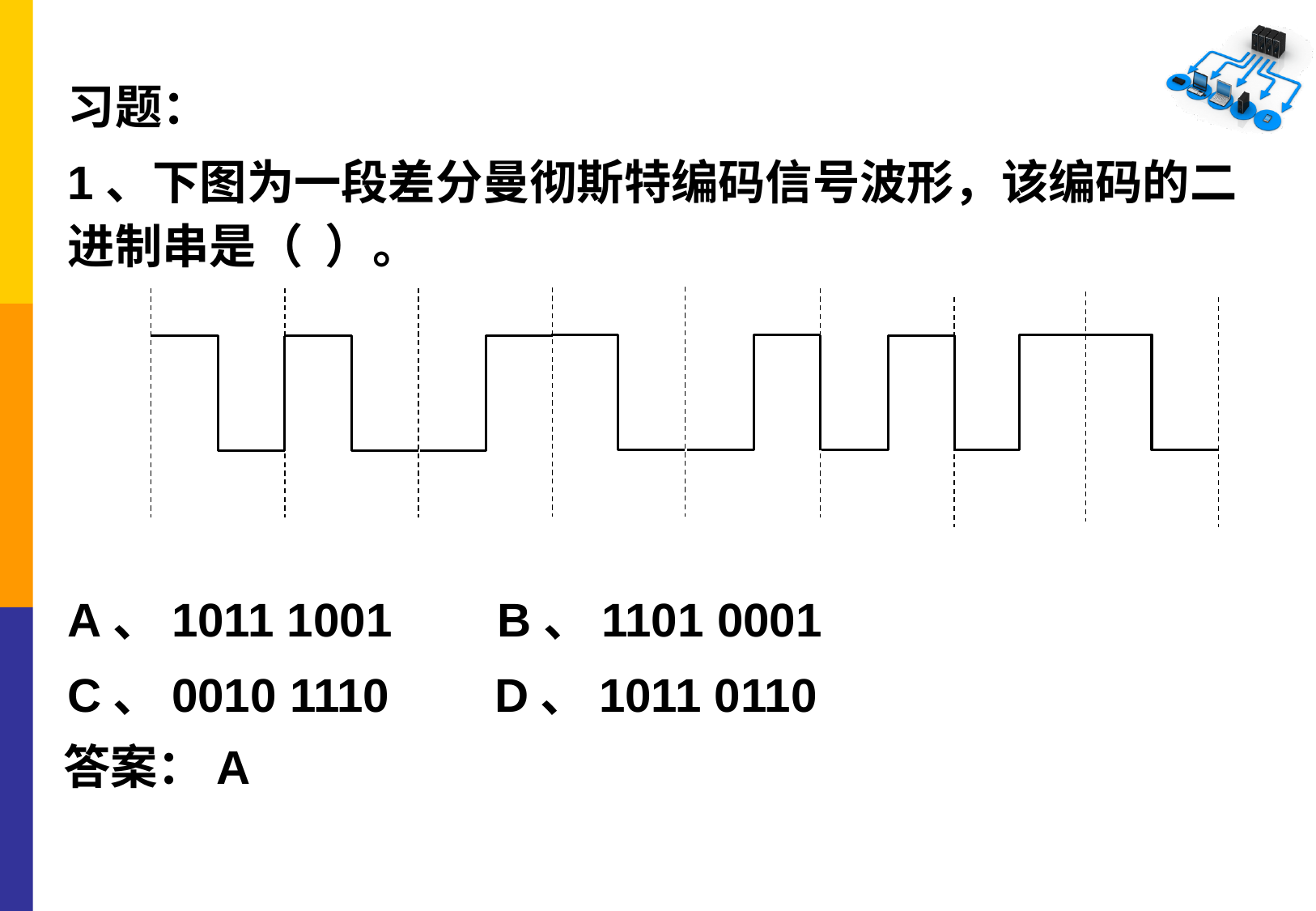

习题：
1、下图为一段差分曼彻斯特编码信号波形，该编码的二进制串是（  ）。

A、1011 1001        B、1101 0001
C、0010 1110        D、1011 0110
答案：A